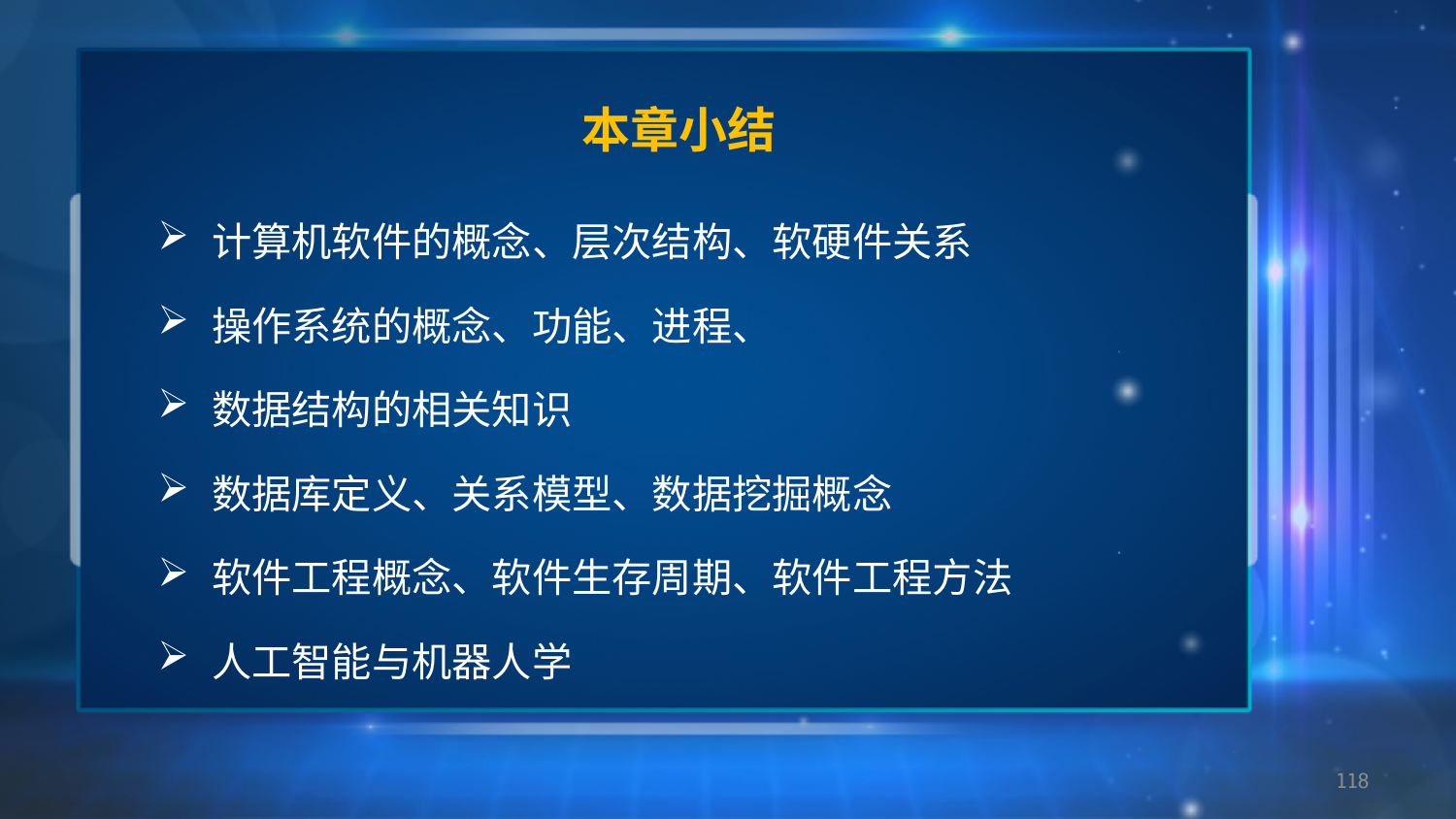

# 本章小结
计算机软件的概念、层次结构、软硬件关系
操作系统的概念、功能、进程、
数据结构的相关知识
数据库定义、关系模型、数据挖掘概念
软件工程概念、软件生存周期、软件工程方法
人工智能与机器人学
118